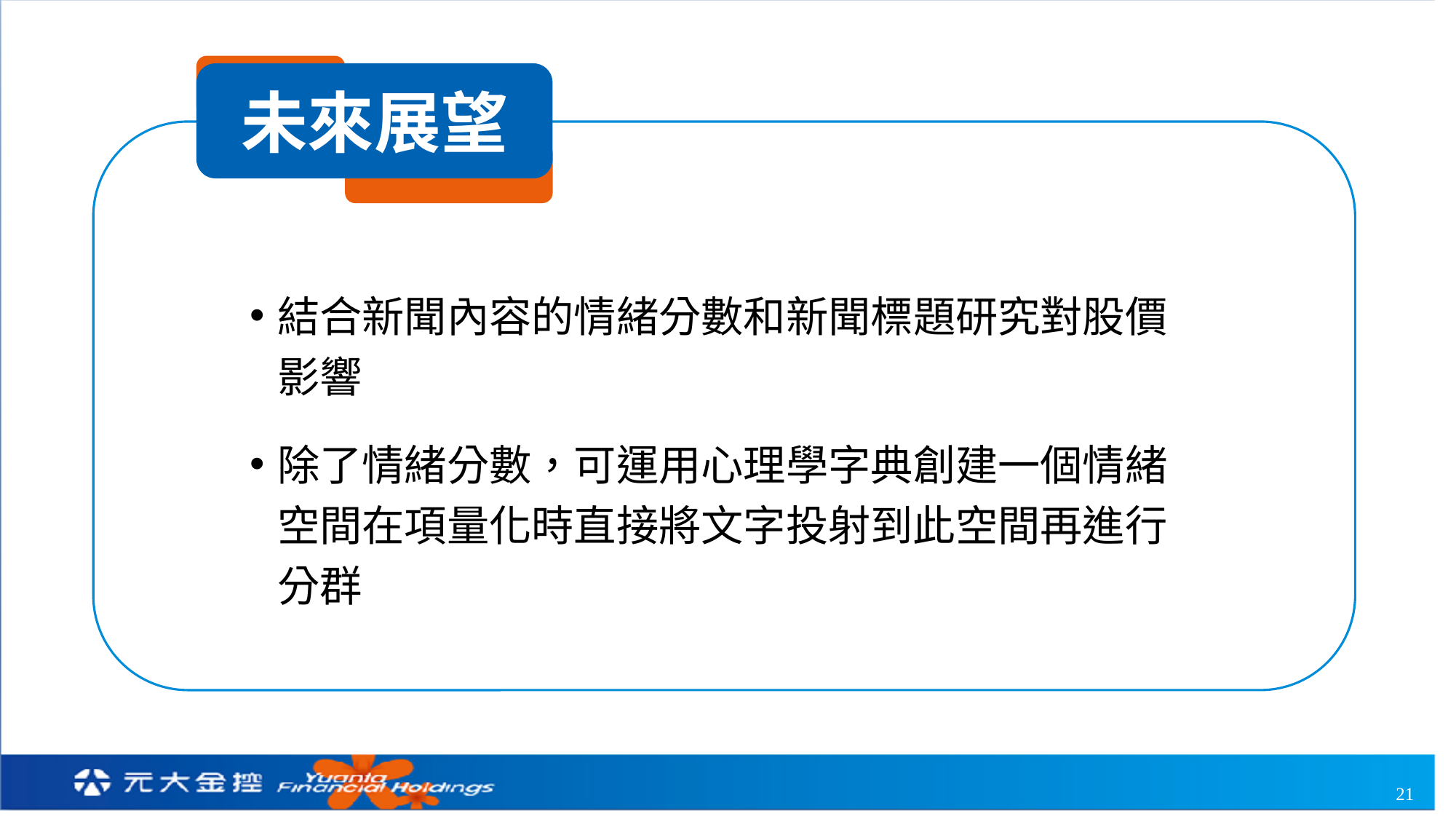

未來展望

結合新聞內容的情緒分數和新聞標題研究對股價影響
除了情緒分數，可運用心理學字典創建一個情緒空間在項量化時直接將文字投射到此空間再進行分群
21